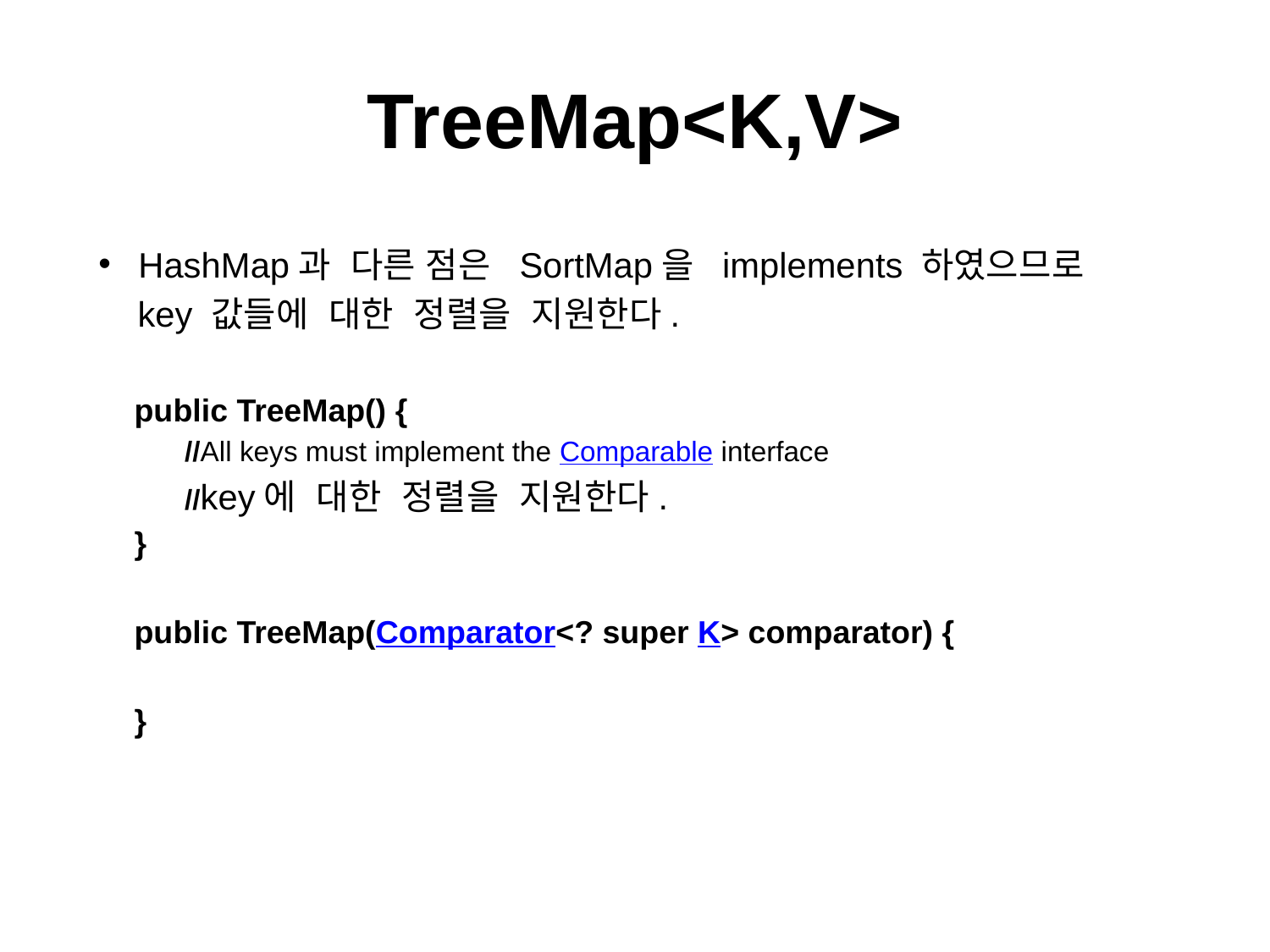

# TreeMap<K,V>
HashMap과  다른 점은  SortMap을  implements 하였으므로
    key 값들에  대한  정렬을  지원한다.

    public TreeMap() {
           //All keys must implement the Comparable interface
           //key에  대한  정렬을  지원한다.
    }

    public TreeMap(Comparator<? super K> comparator) {

    }